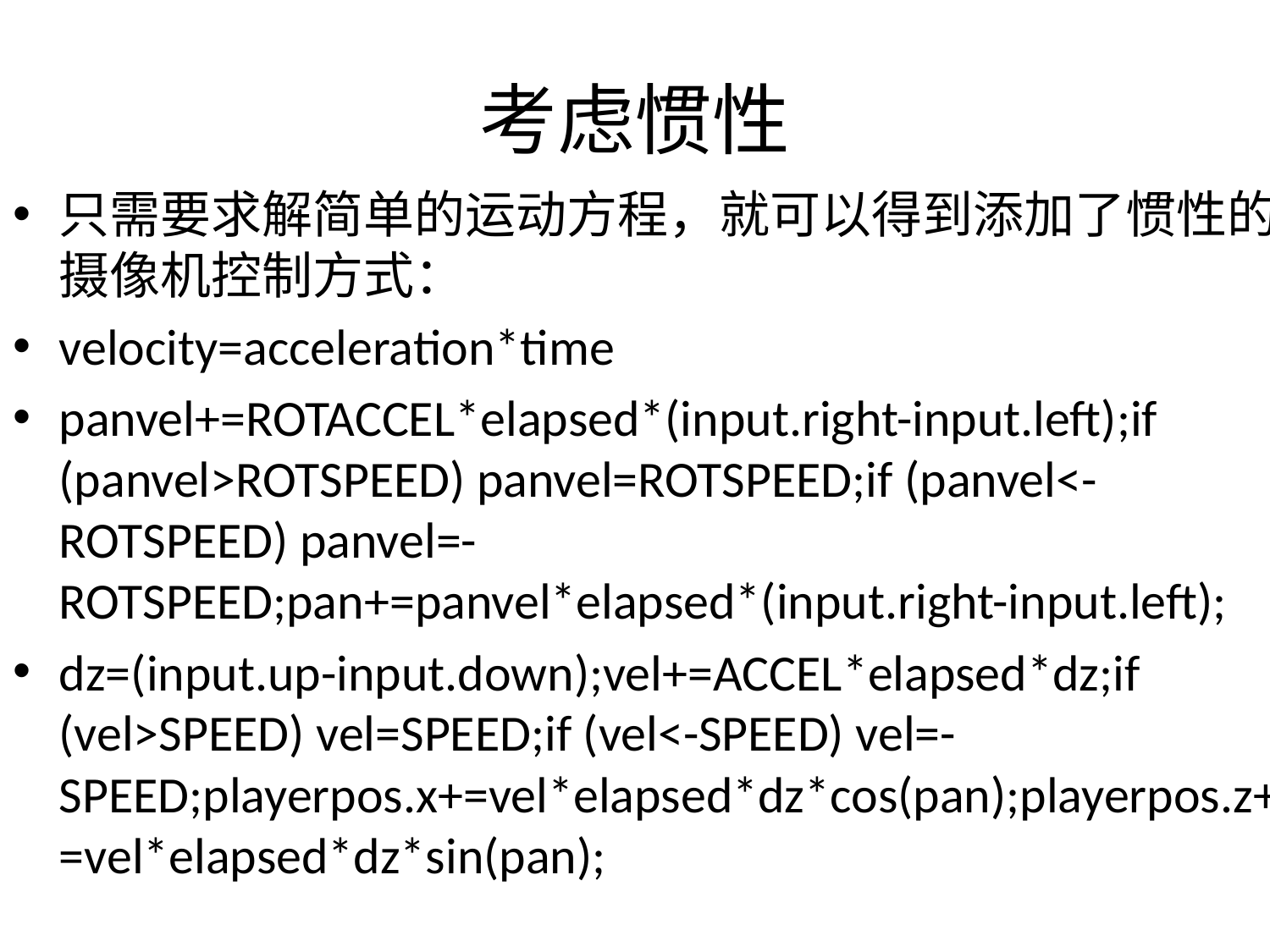

# 考虑惯性
只需要求解简单的运动方程，就可以得到添加了惯性的摄像机控制方式：
velocity=acceleration*time
panvel+=ROTACCEL*elapsed*(input.right-input.left);if (panvel>ROTSPEED) panvel=ROTSPEED;if (panvel<-ROTSPEED) panvel=-ROTSPEED;pan+=panvel*elapsed*(input.right-input.left);
dz=(input.up-input.down);vel+=ACCEL*elapsed*dz;if (vel>SPEED) vel=SPEED;if (vel<-SPEED) vel=-SPEED;playerpos.x+=vel*elapsed*dz*cos(pan);playerpos.z+=vel*elapsed*dz*sin(pan);